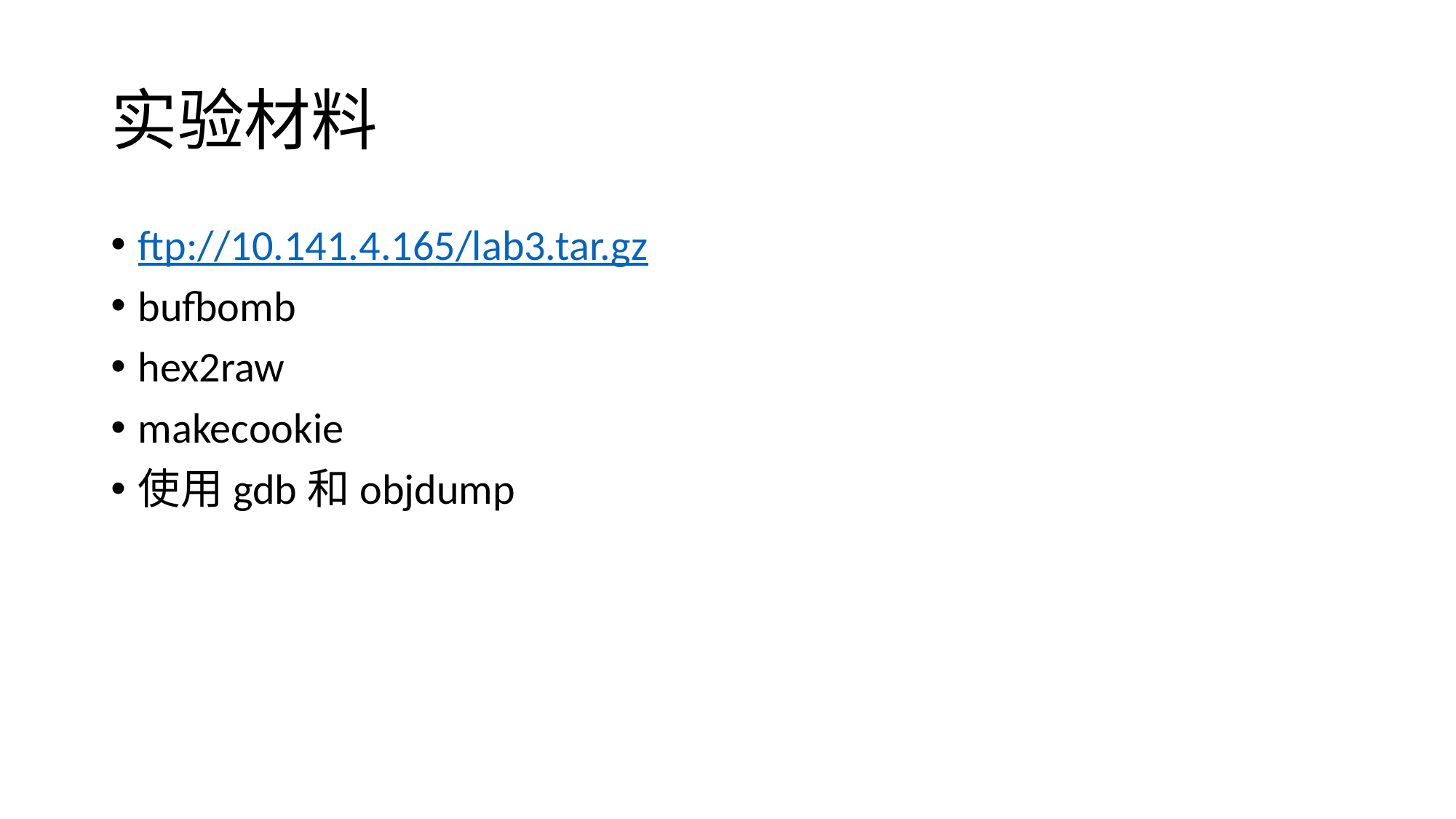

# 实验材料
ftp://10.141.4.165/lab3.tar.gz
bufbomb
hex2raw
makecookie
使用gdb和objdump